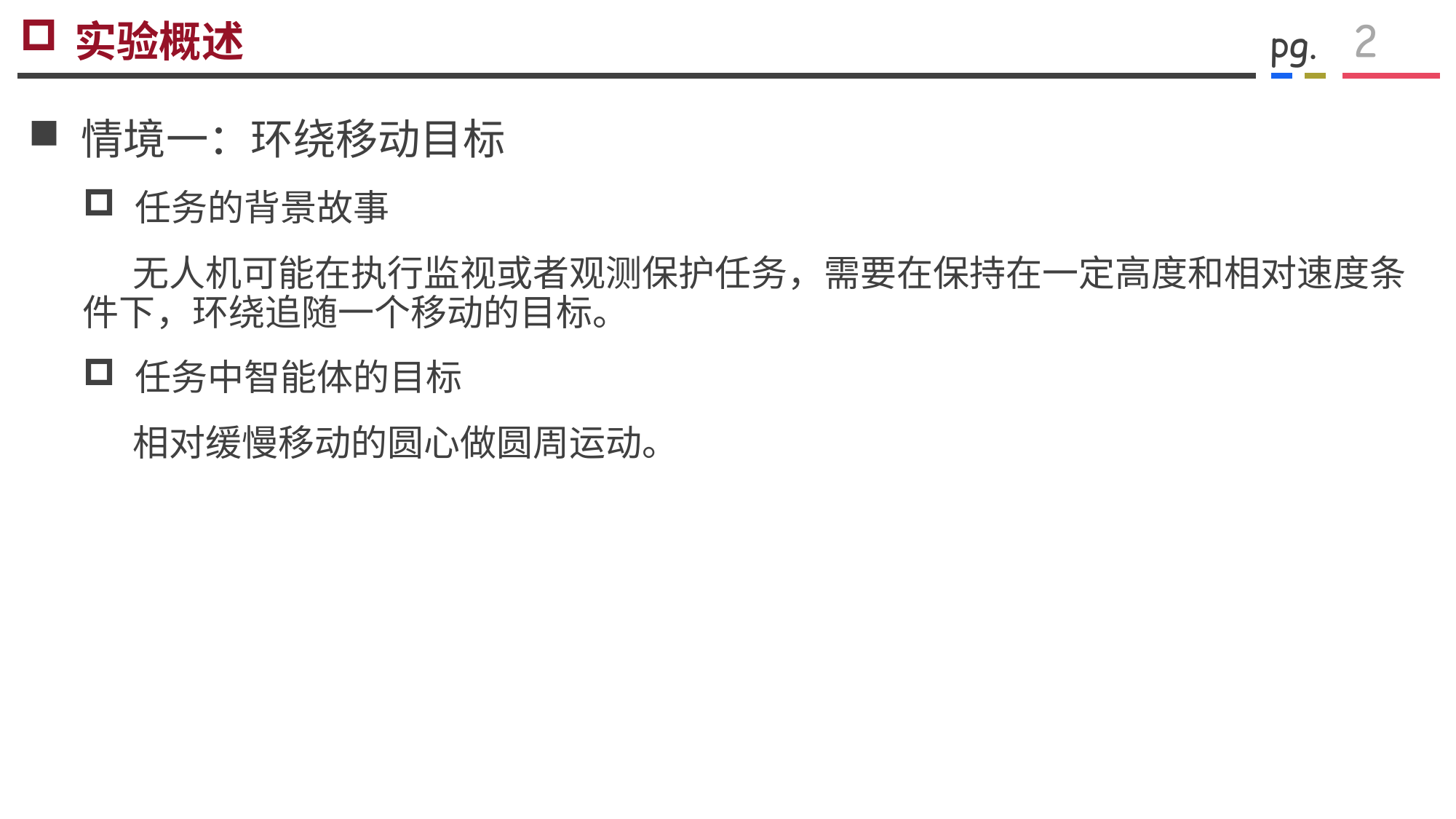

# 实验概述
2
情境一：环绕移动目标
任务的背景故事
     无人机可能在执行监视或者观测保护任务，需要在保持在一定高度和相对速度条件下，环绕追随一个移动的目标。
任务中智能体的目标
     相对缓慢移动的圆心做圆周运动。